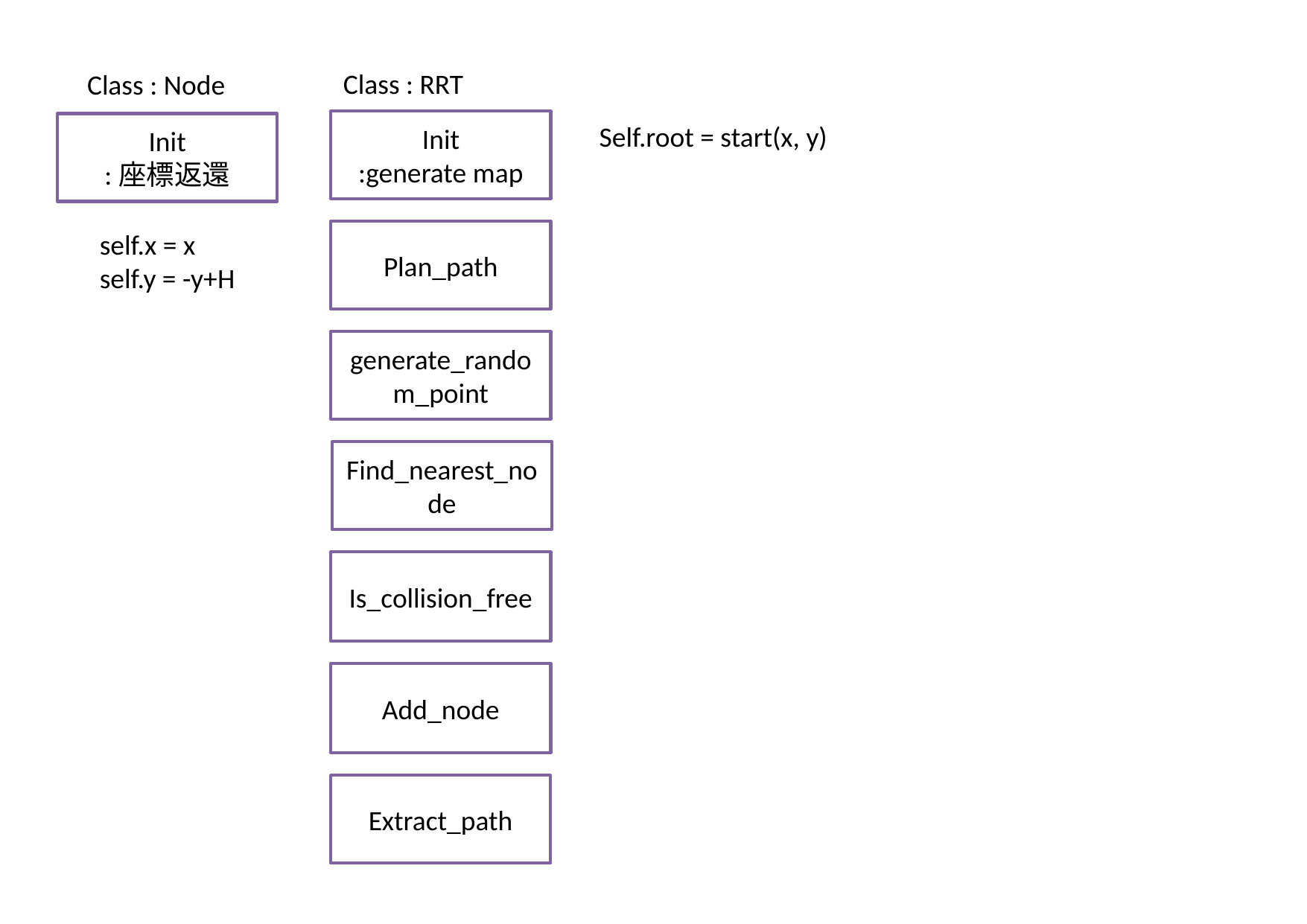

Class : RRT
Class : Node
Init
:generate map
Init
:座標返還
Self.root = start(x, y)
self.x = x
self.y = -y+H
Plan_path
generate_random_point
Find_nearest_node
Is_collision_free
Add_node
Extract_path